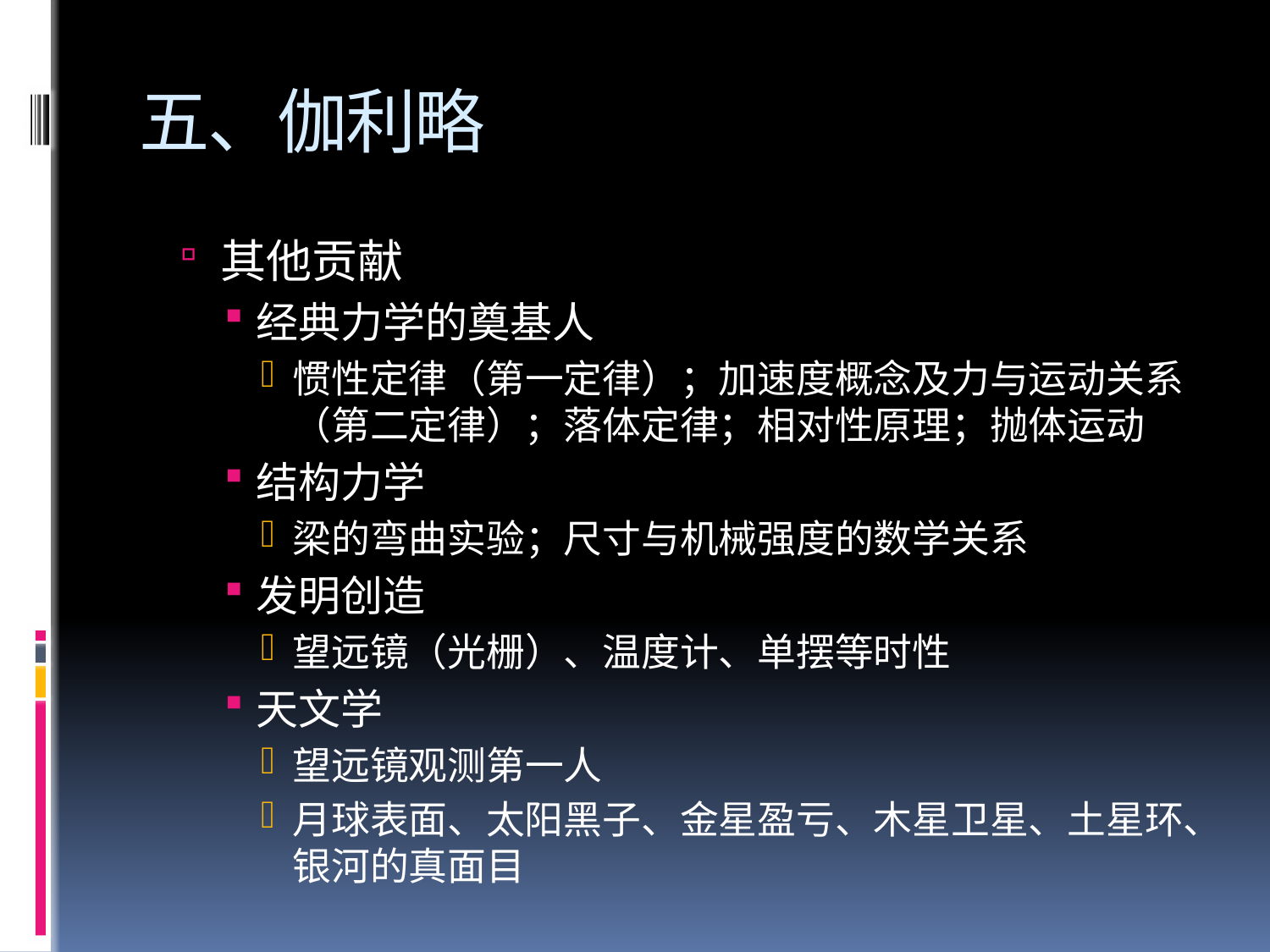

# 五、伽利略
其他贡献
经典力学的奠基人
惯性定律（第一定律）；加速度概念及力与运动关系（第二定律）；落体定律；相对性原理；抛体运动
结构力学
梁的弯曲实验；尺寸与机械强度的数学关系
发明创造
望远镜（光栅）、温度计、单摆等时性
天文学
望远镜观测第一人
月球表面、太阳黑子、金星盈亏、木星卫星、土星环、银河的真面目